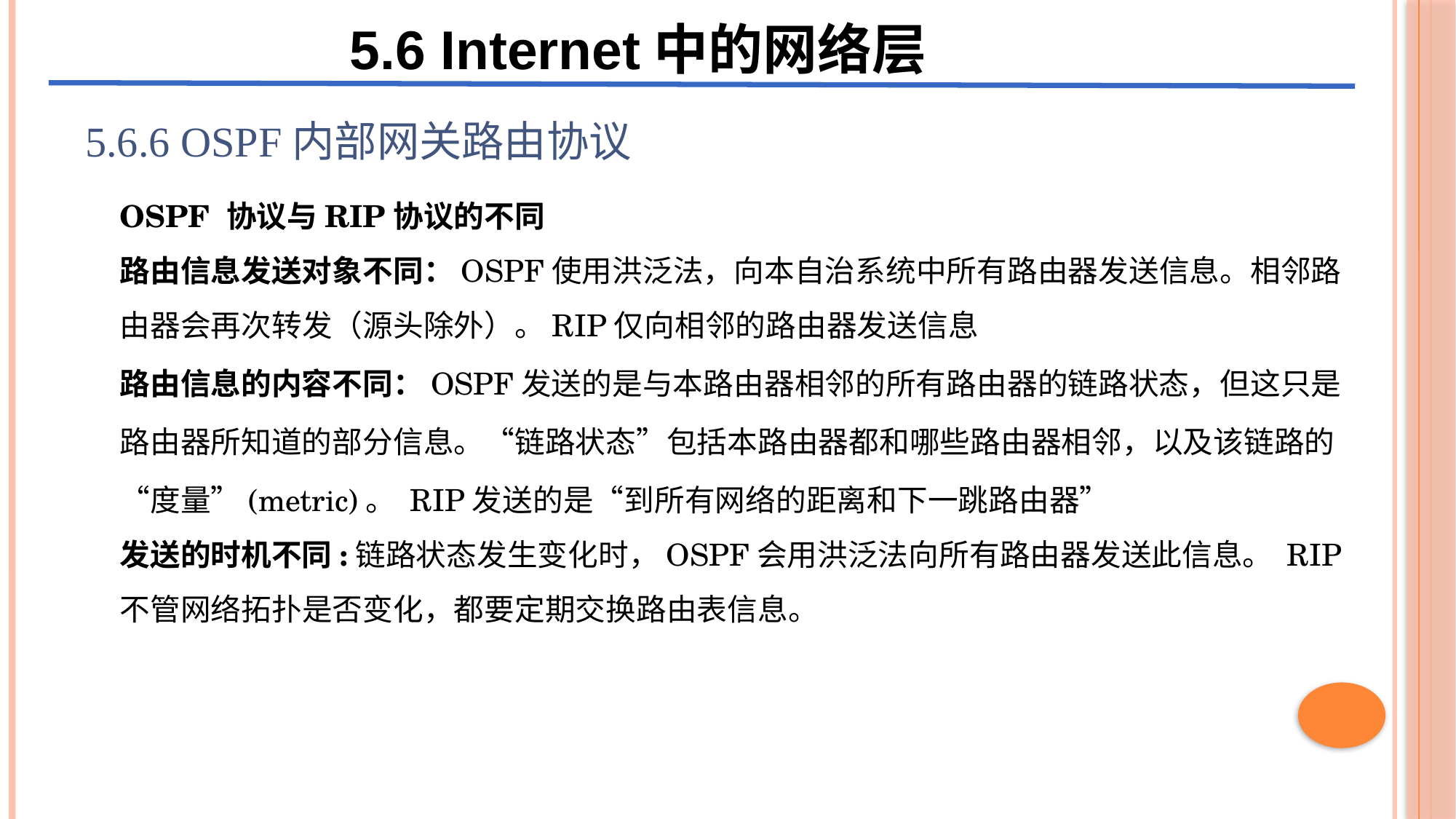

5.6 Internet中的网络层
5.6.6 OSPF内部网关路由协议
OSPF 协议与RIP协议的不同
路由信息发送对象不同：OSPF使用洪泛法，向本自治系统中所有路由器发送信息。相邻路由器会再次转发（源头除外）。RIP仅向相邻的路由器发送信息
路由信息的内容不同：OSPF发送的是与本路由器相邻的所有路由器的链路状态，但这只是路由器所知道的部分信息。“链路状态”包括本路由器都和哪些路由器相邻，以及该链路的“度量”(metric)。 RIP发送的是“到所有网络的距离和下一跳路由器”
发送的时机不同:链路状态发生变化时，OSPF会用洪泛法向所有路由器发送此信息。 RIP不管网络拓扑是否变化，都要定期交换路由表信息。